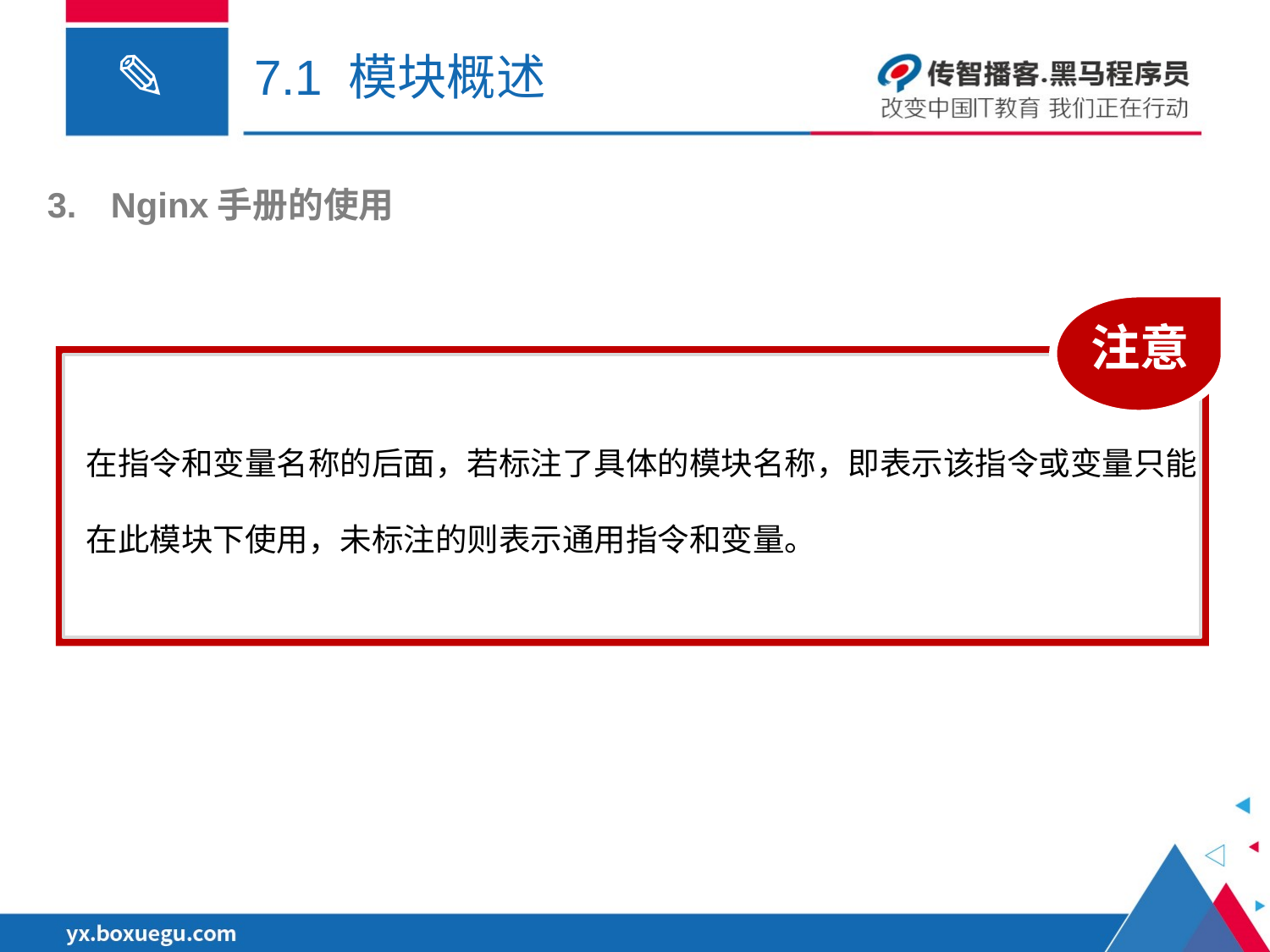

# 7.1 模块概述
Nginx手册的使用

注意

在指令和变量名称的后面，若标注了具体的模块名称，即表示该指令或变量只能在此模块下使用，未标注的则表示通用指令和变量。